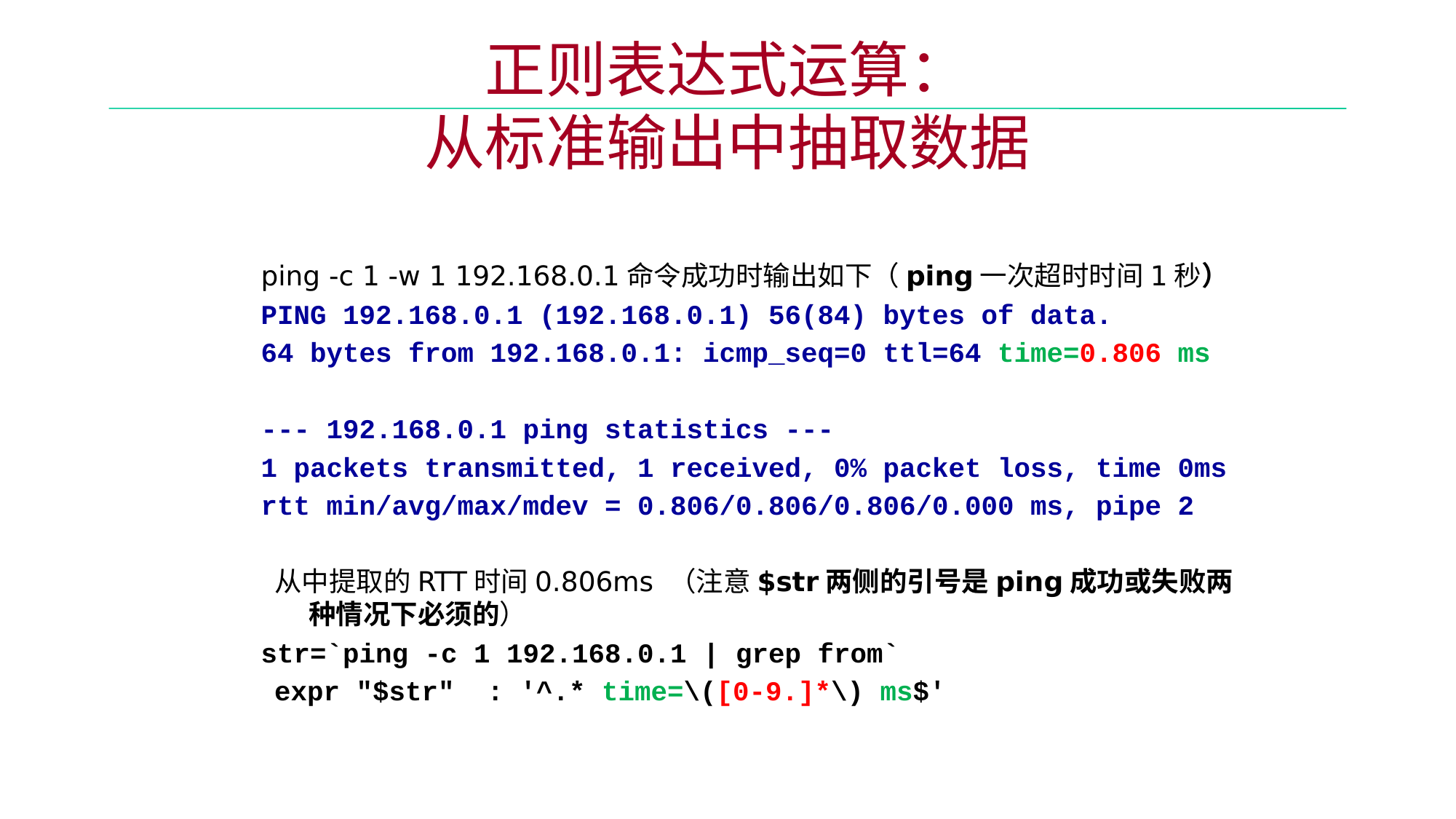

正则表达式运算：
从标准输出中抽取数据
ping -c 1 -w 1 192.168.0.1命令成功时输出如下（ping一次超时时间1秒）
PING 192.168.0.1 (192.168.0.1) 56(84) bytes of data.
64 bytes from 192.168.0.1: icmp_seq=0 ttl=64 time=0.806 ms

--- 192.168.0.1 ping statistics ---
1 packets transmitted, 1 received, 0% packet loss, time 0ms
rtt min/avg/max/mdev = 0.806/0.806/0.806/0.000 ms, pipe 2

从中提取的RTT时间0.806ms （注意$str两侧的引号是ping成功或失败两种情况下必须的）
str=`ping -c 1 192.168.0.1 | grep from`
expr "$str"  : '^.* time=\([0-9.]*\) ms$'